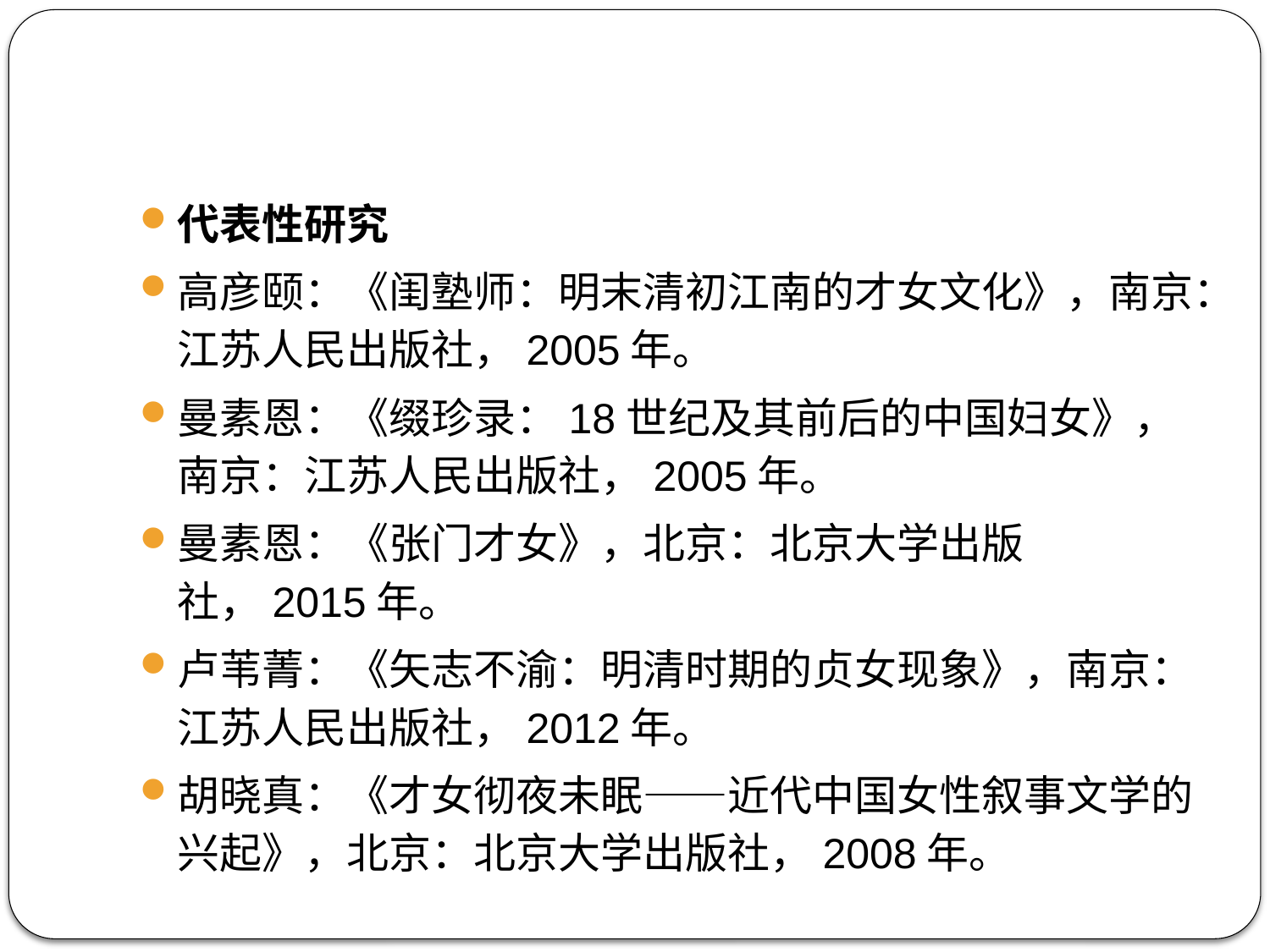

#
代表性研究
高彦颐：《闺塾师：明末清初江南的才女文化》，南京：江苏人民出版社，2005年。
曼素恩：《缀珍录：18世纪及其前后的中国妇女》，南京：江苏人民出版社，2005年。
曼素恩：《张门才女》，北京：北京大学出版社，2015年。
卢苇菁：《矢志不渝：明清时期的贞女现象》，南京：江苏人民出版社，2012年。
胡晓真：《才女彻夜未眠——近代中国女性叙事文学的兴起》，北京：北京大学出版社，2008年。